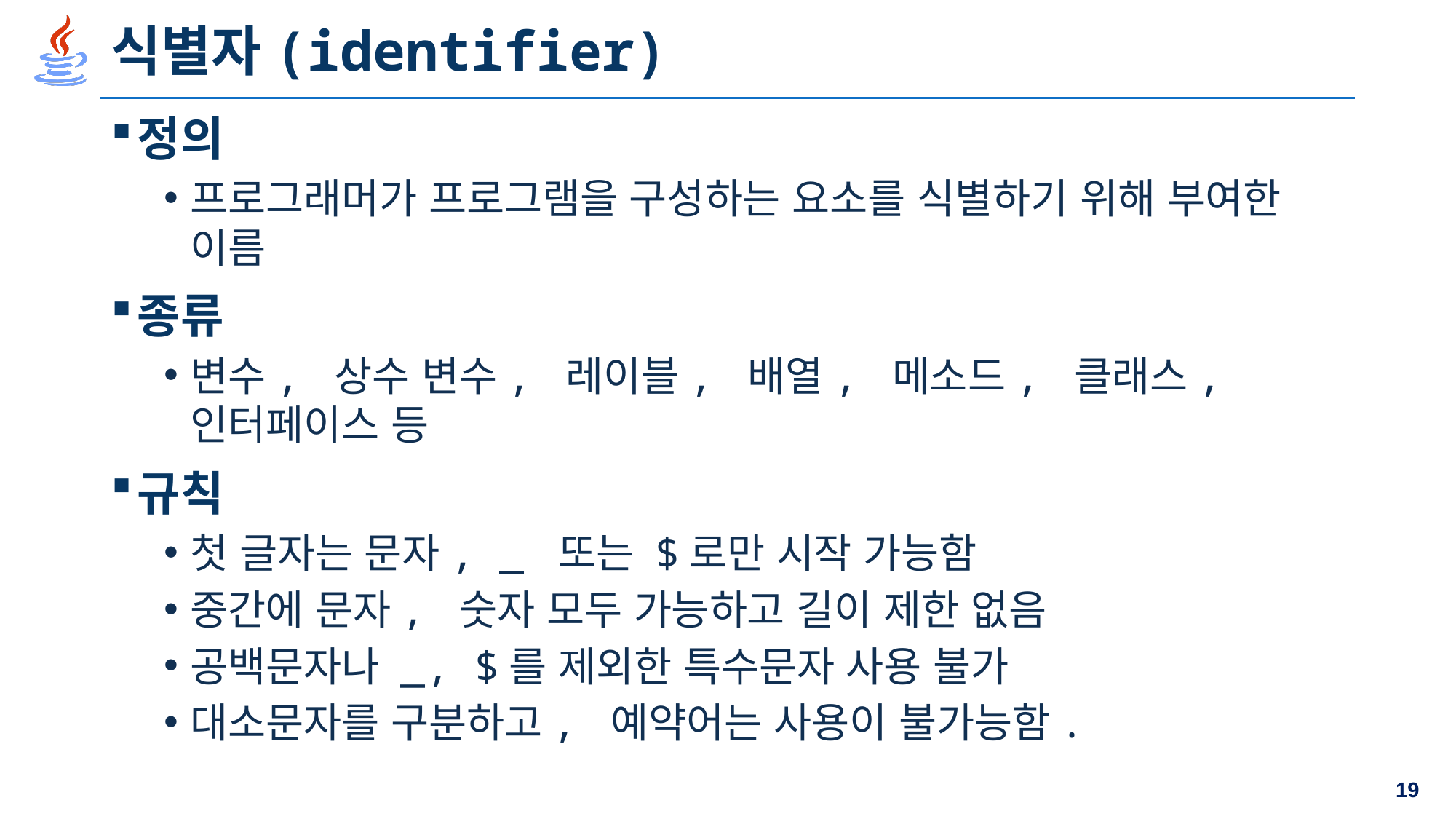

# 식별자(identifier)
정의
프로그래머가 프로그램을 구성하는 요소를 식별하기 위해 부여한 이름
종류
변수, 상수 변수, 레이블, 배열, 메소드, 클래스, 인터페이스 등
규칙
첫 글자는 문자, _ 또는 $로만 시작 가능함
중간에 문자, 숫자 모두 가능하고 길이 제한 없음
공백문자나 _, $를 제외한 특수문자 사용 불가
대소문자를 구분하고, 예약어는 사용이 불가능함.
19